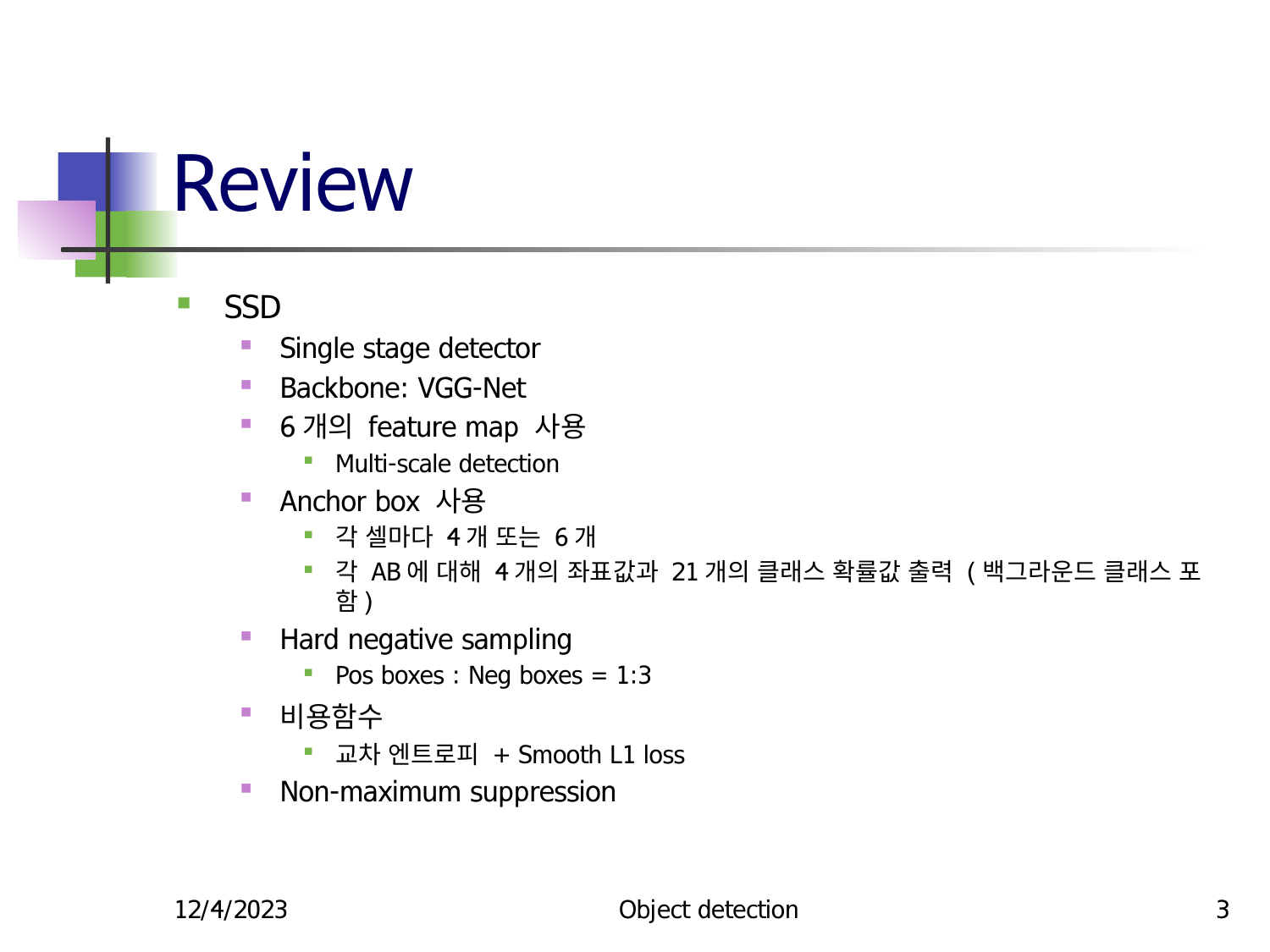

# Review
SSD
Single stage detector
Backbone: VGG-Net
6개의 feature map 사용
Multi-scale detection
Anchor box 사용
각 셀마다 4개 또는 6개
각 AB에 대해 4개의 좌표값과 21개의 클래스 확률값 출력 (백그라운드 클래스 포함)
Hard negative sampling
Pos boxes : Neg boxes = 1:3
비용함수
교차 엔트로피 + Smooth L1 loss
Non-maximum suppression
12/4/2023
Object detection
3